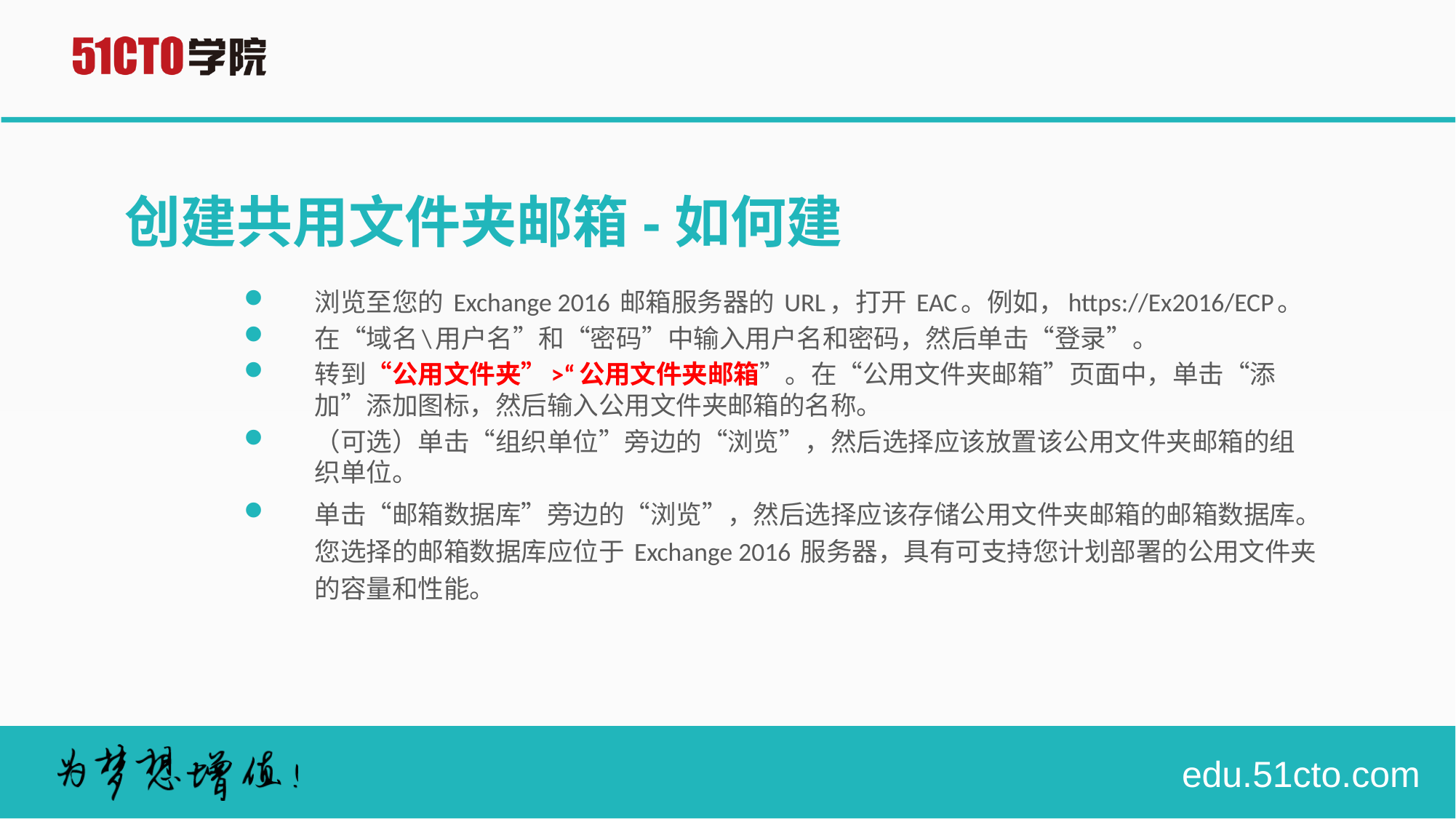

# 创建共用文件夹邮箱-如何建
浏览至您的 Exchange 2016 邮箱服务器的 URL，打开 EAC。例如，https://Ex2016/ECP。
在“域名\用户名”和“密码”中输入用户名和密码，然后单击“登录”。
转到“公用文件夹”>“公用文件夹邮箱”。在“公用文件夹邮箱”页面中，单击“添加”添加图标，然后输入公用文件夹邮箱的名称。
（可选）单击“组织单位”旁边的“浏览”，然后选择应该放置该公用文件夹邮箱的组织单位。
单击“邮箱数据库”旁边的“浏览”，然后选择应该存储公用文件夹邮箱的邮箱数据库。您选择的邮箱数据库应位于 Exchange 2016 服务器，具有可支持您计划部署的公用文件夹的容量和性能。